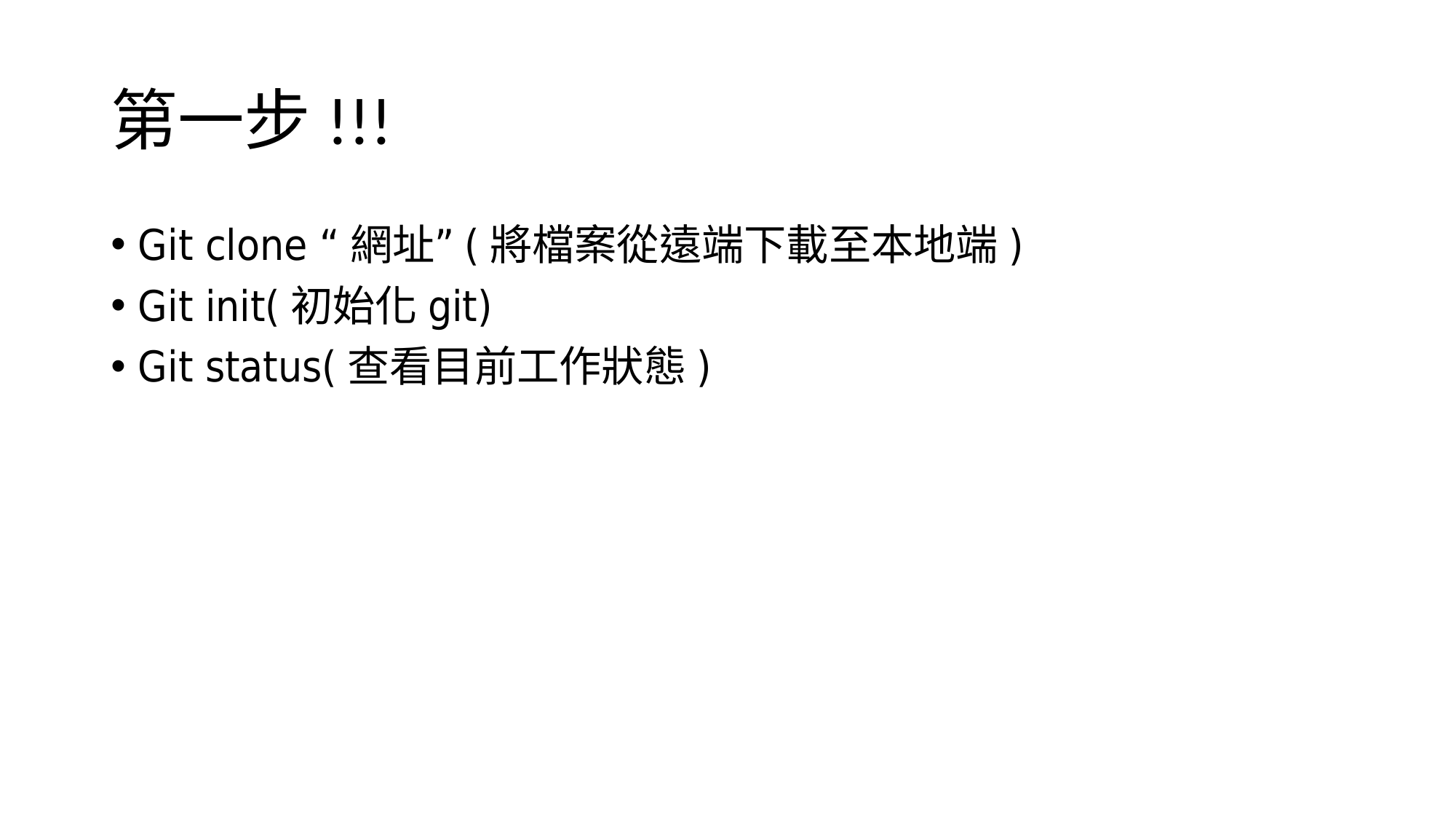

# 第一步!!!
Git clone “網址”(將檔案從遠端下載至本地端)
Git init(初始化git)
Git status(查看目前工作狀態)